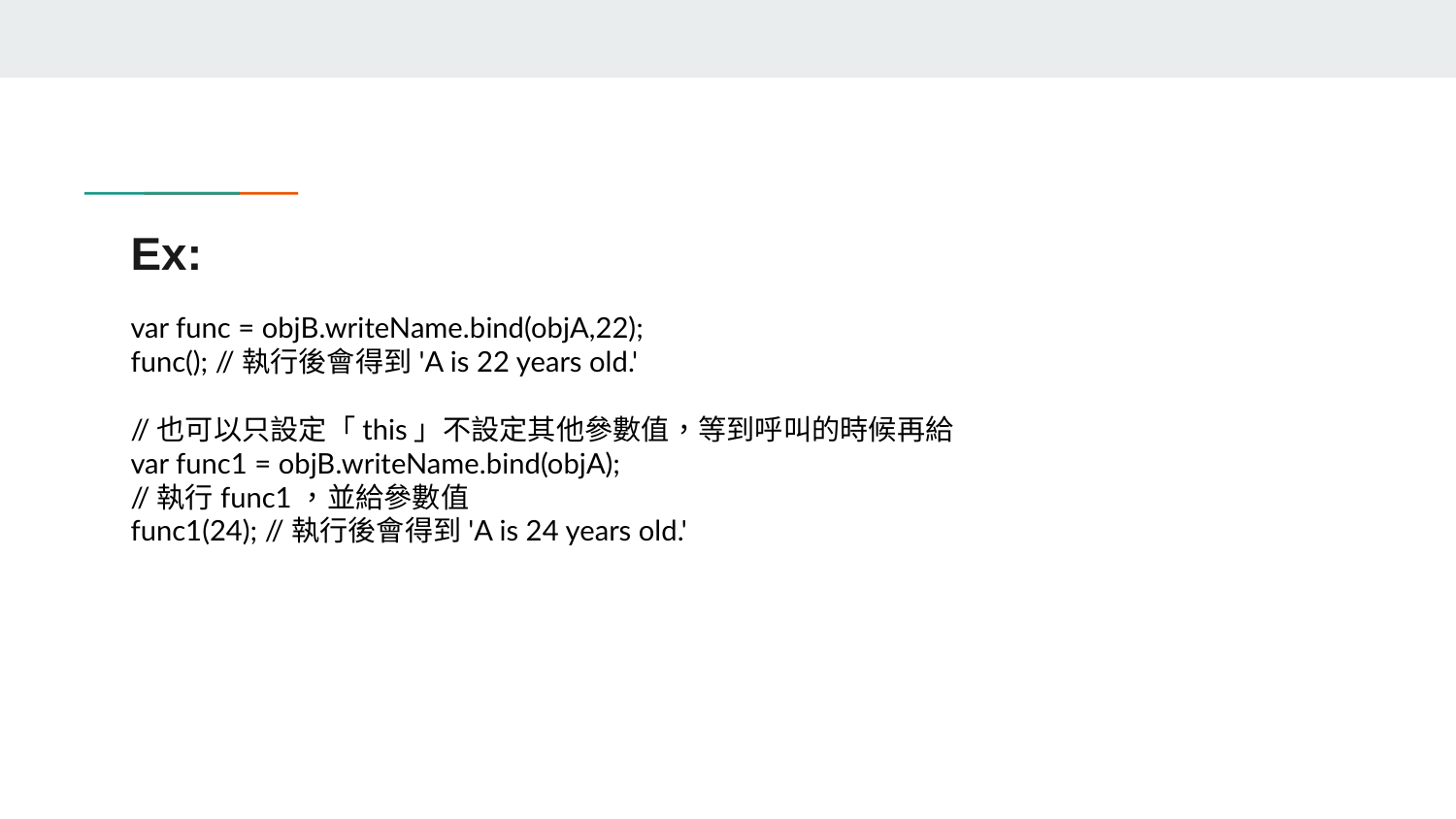

# Ex:
var func = objB.writeName.bind(objA,22);
func(); //執行後會得到'A is 22 years old.'

//也可以只設定「this」不設定其他參數值，等到呼叫的時候再給
var func1 = objB.writeName.bind(objA);
//執行func1，並給參數值
func1(24); //執行後會得到'A is 24 years old.'